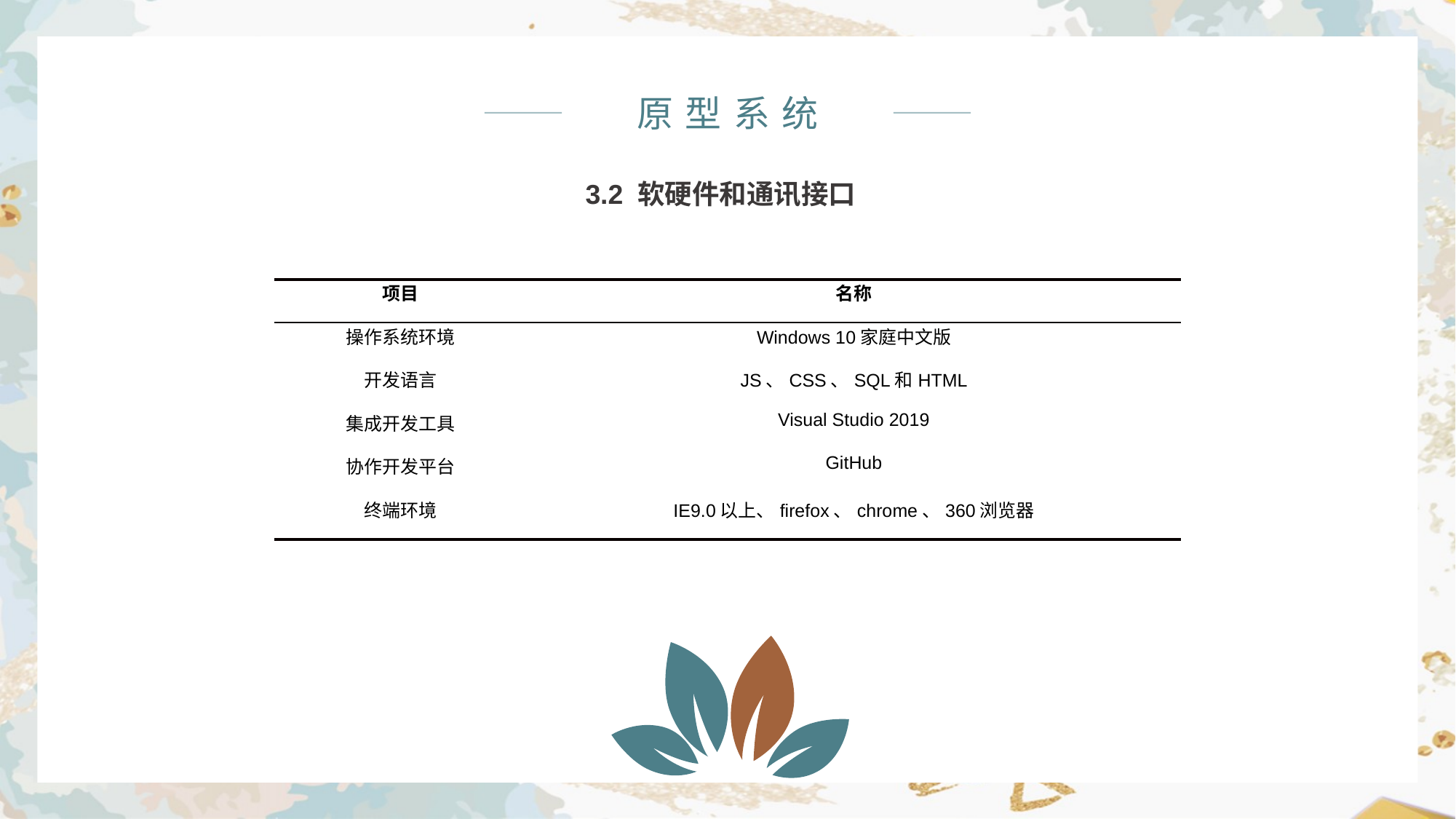

原型系统
3.2 软硬件和通讯接口
| 项目 | 名称 |
| --- | --- |
| 操作系统环境 | Windows 10家庭中文版 |
| 开发语言 | JS、CSS、SQL和HTML |
| 集成开发工具 | Visual Studio 2019 |
| 协作开发平台 | GitHub |
| 终端环境 | IE9.0以上、firefox、chrome、360浏览器 |